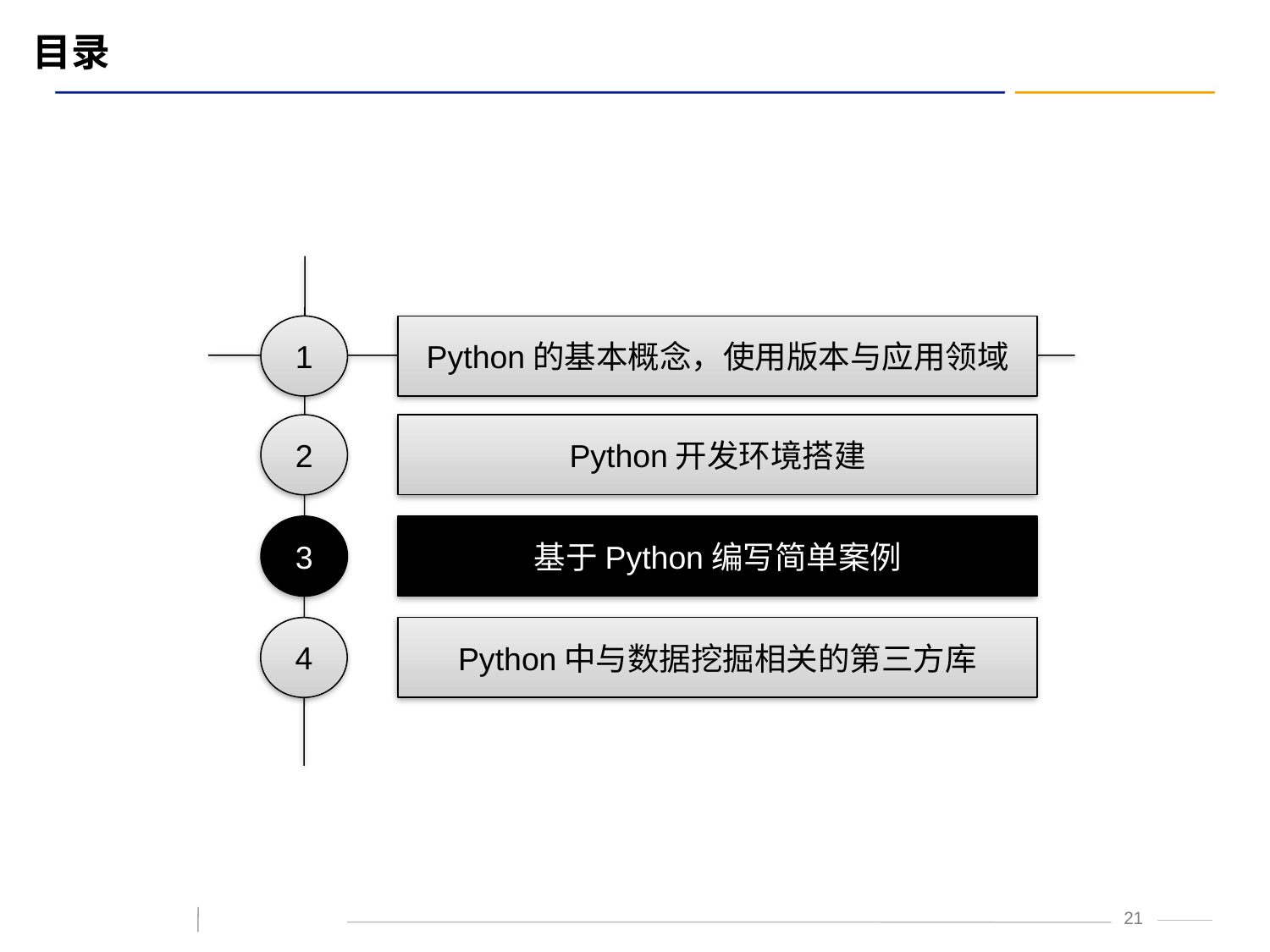

# 目录
1
Python的基本概念，使用版本与应用领域

2
Python开发环境搭建
3
基于Python编写简单案例
4
Python中与数据挖掘相关的第三方库